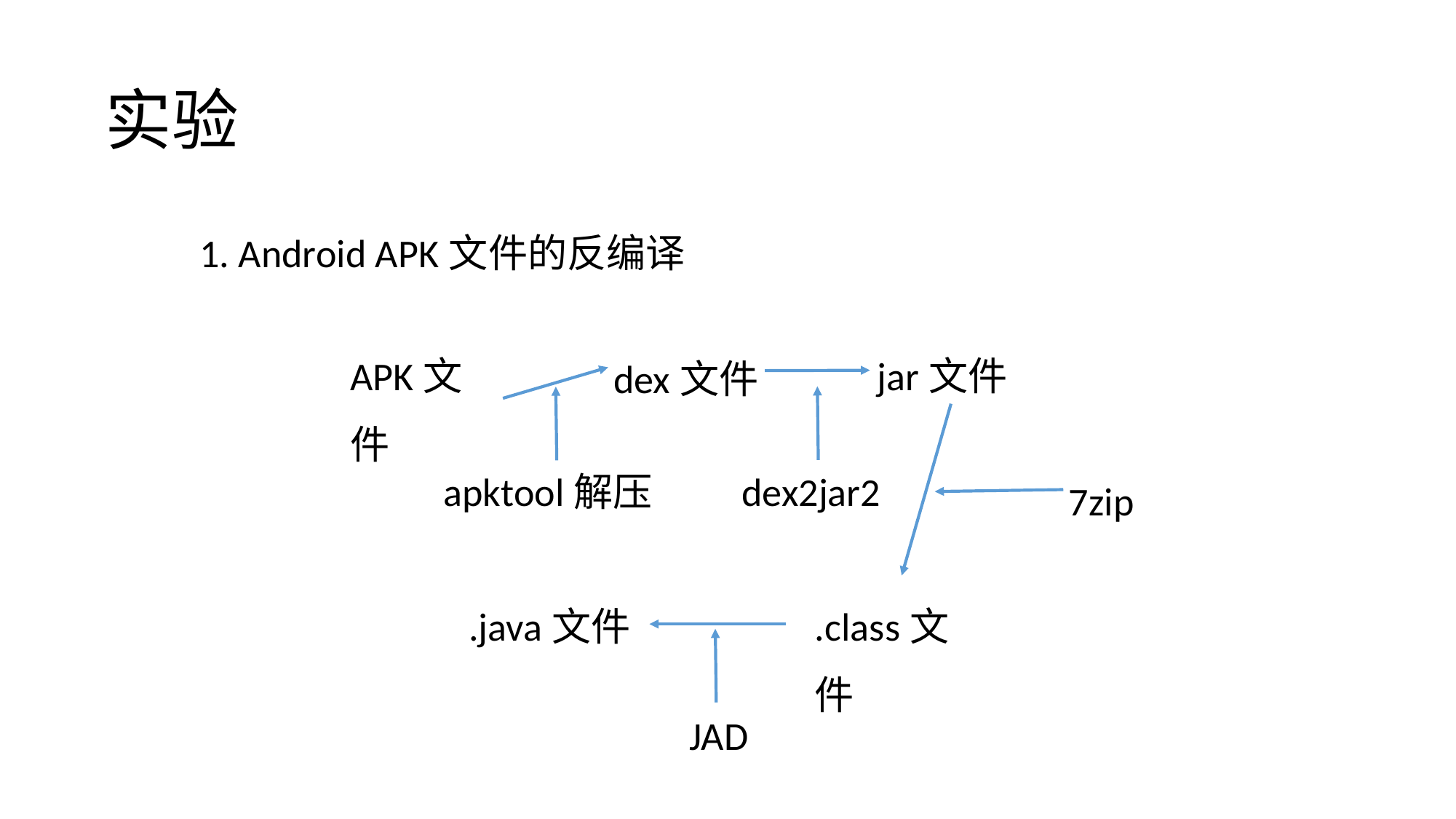

# 实验
1. Android APK文件的反编译
APK文件
jar文件
dex文件
apktool解压
dex2jar2
7zip
.java文件
.class文件
JAD